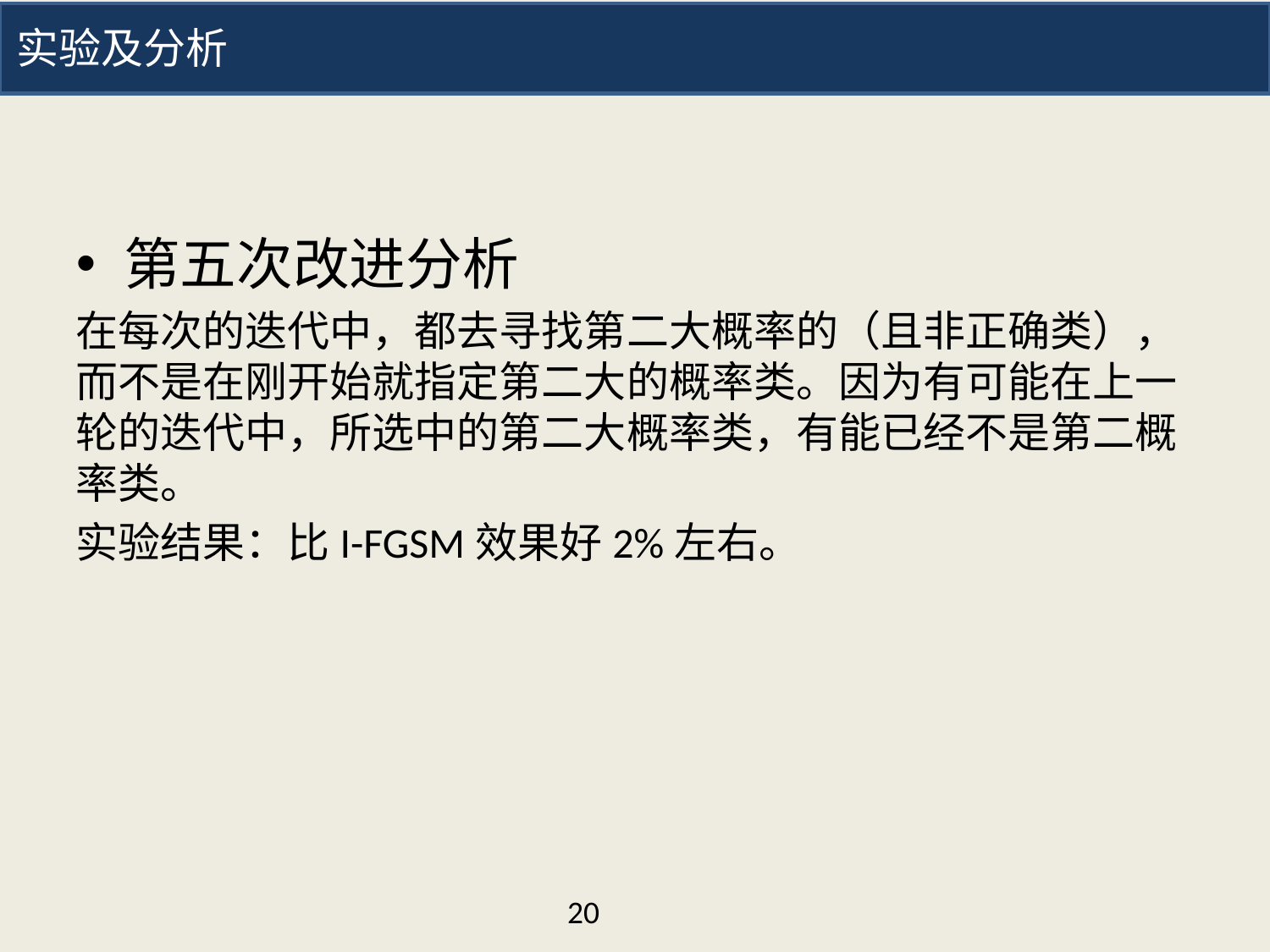

实验及分析
第五次改进分析
在每次的迭代中，都去寻找第二大概率的（且非正确类），而不是在刚开始就指定第二大的概率类。因为有可能在上一轮的迭代中，所选中的第二大概率类，有能已经不是第二概率类。
实验结果：比I-FGSM效果好2%左右。

20